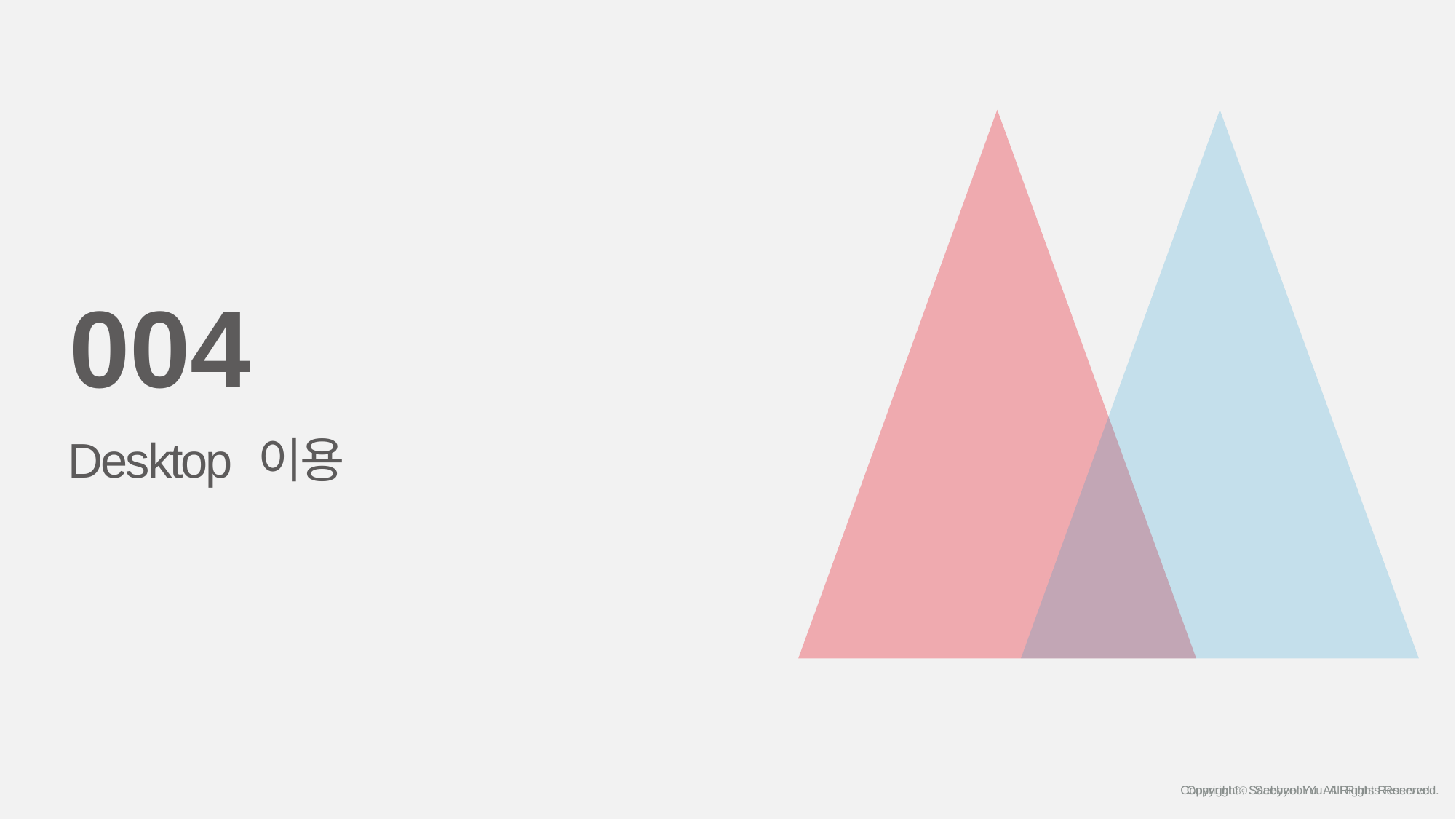

004
Desktop 이용
Copyrightⓒ. Saebyeol Yu. All Rights Reserved.